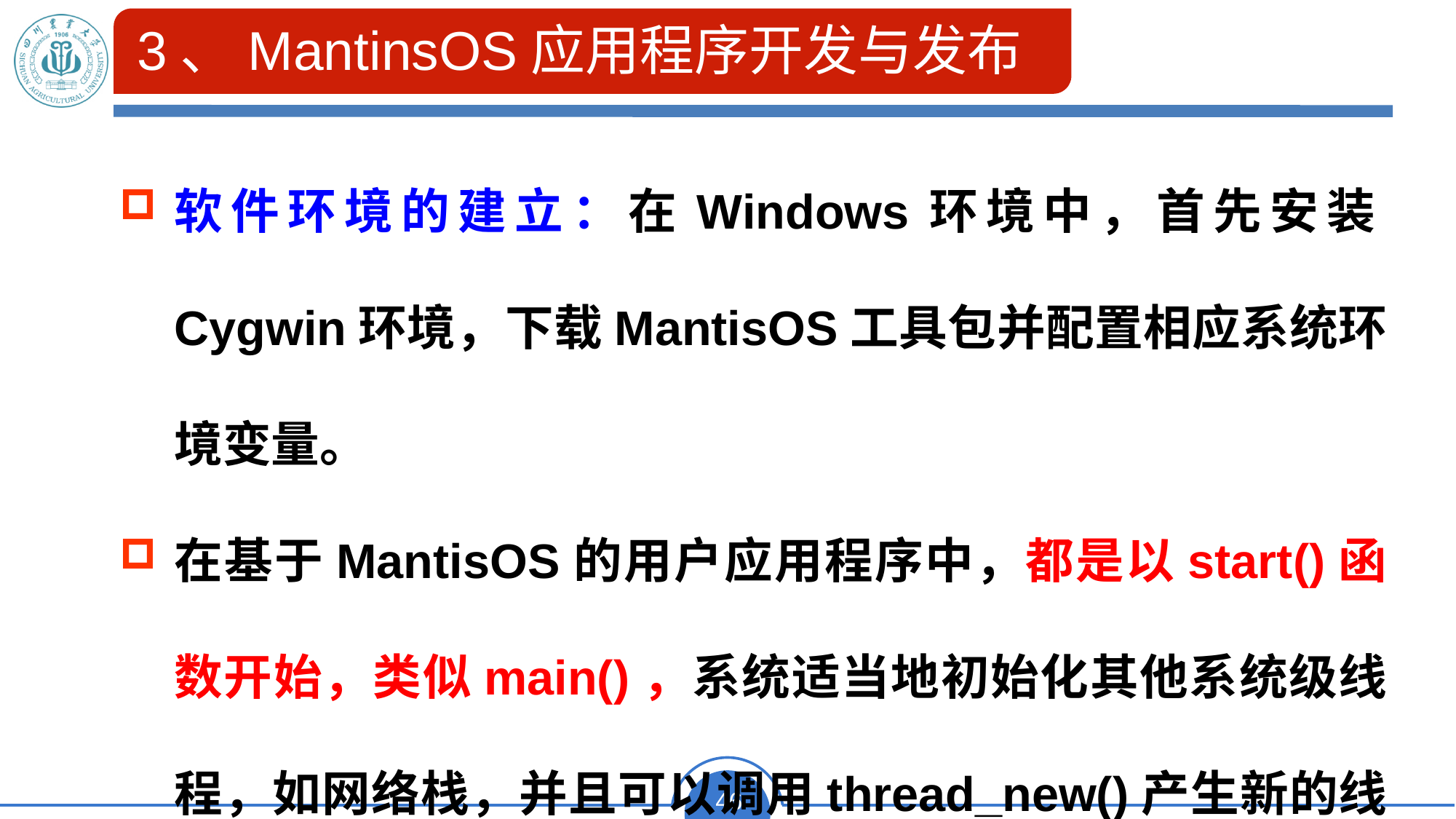

# 3、MantinsOS应用程序开发与发布
软件环境的建立：在Windows环境中，首先安装Cygwin环境，下载MantisOS工具包并配置相应系统环境变量。
在基于MantisOS的用户应用程序中，都是以start()函数开始，类似main()，系统适当地初始化其他系统级线程，如网络栈，并且可以调用thread_new()产生新的线程。